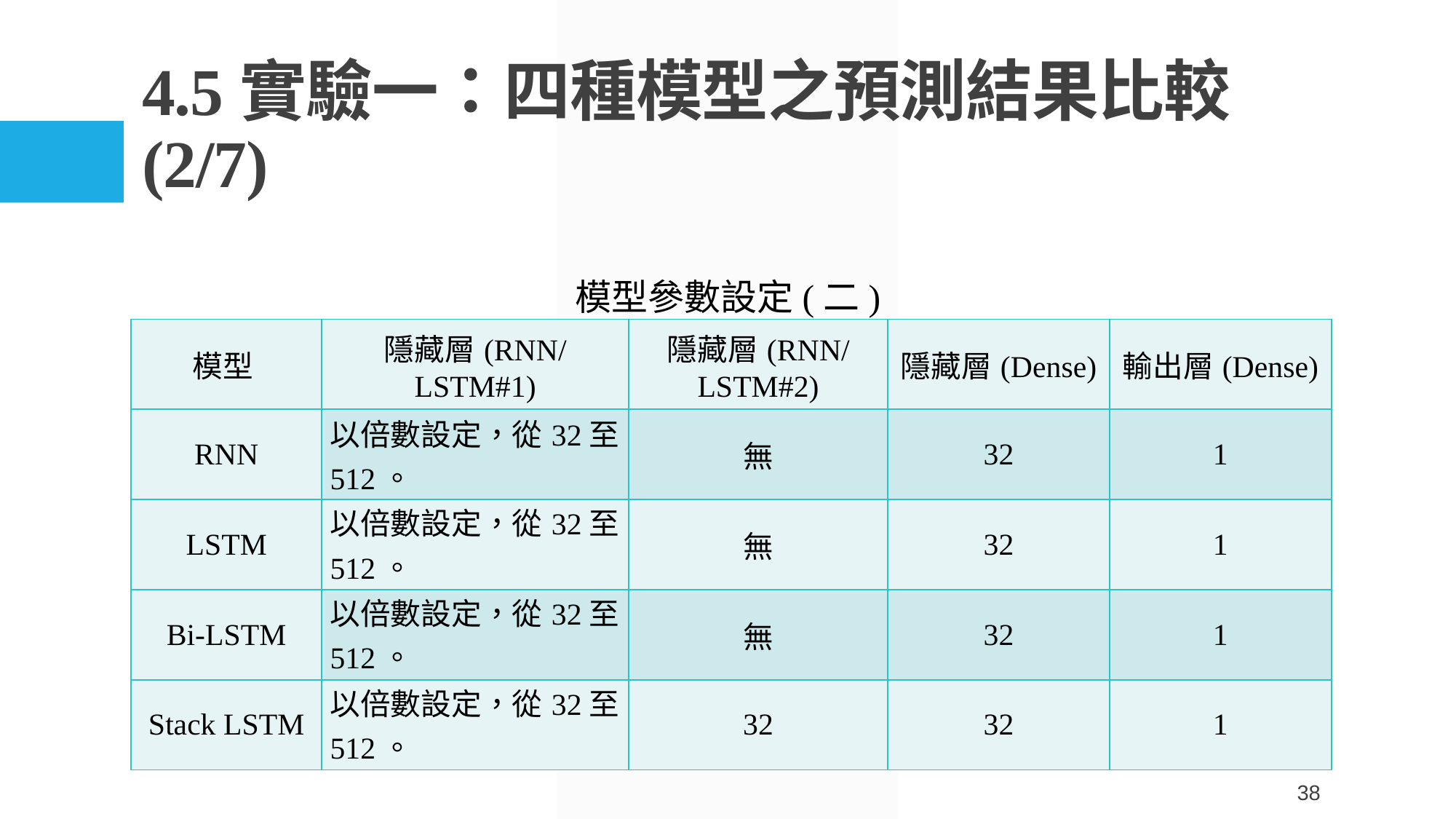

# 4.5實驗一：四種模型之預測結果比較(2/7)
模型參數設定(二)
| 模型 | 隱藏層(RNN/LSTM#1) | 隱藏層(RNN/LSTM#2) | 隱藏層(Dense) | 輸出層(Dense) |
| --- | --- | --- | --- | --- |
| RNN | 以倍數設定，從32至512。 | 無 | 32 | 1 |
| LSTM | 以倍數設定，從32至512。 | 無 | 32 | 1 |
| Bi-LSTM | 以倍數設定，從32至512。 | 無 | 32 | 1 |
| Stack LSTM | 以倍數設定，從32至512。 | 32 | 32 | 1 |
38